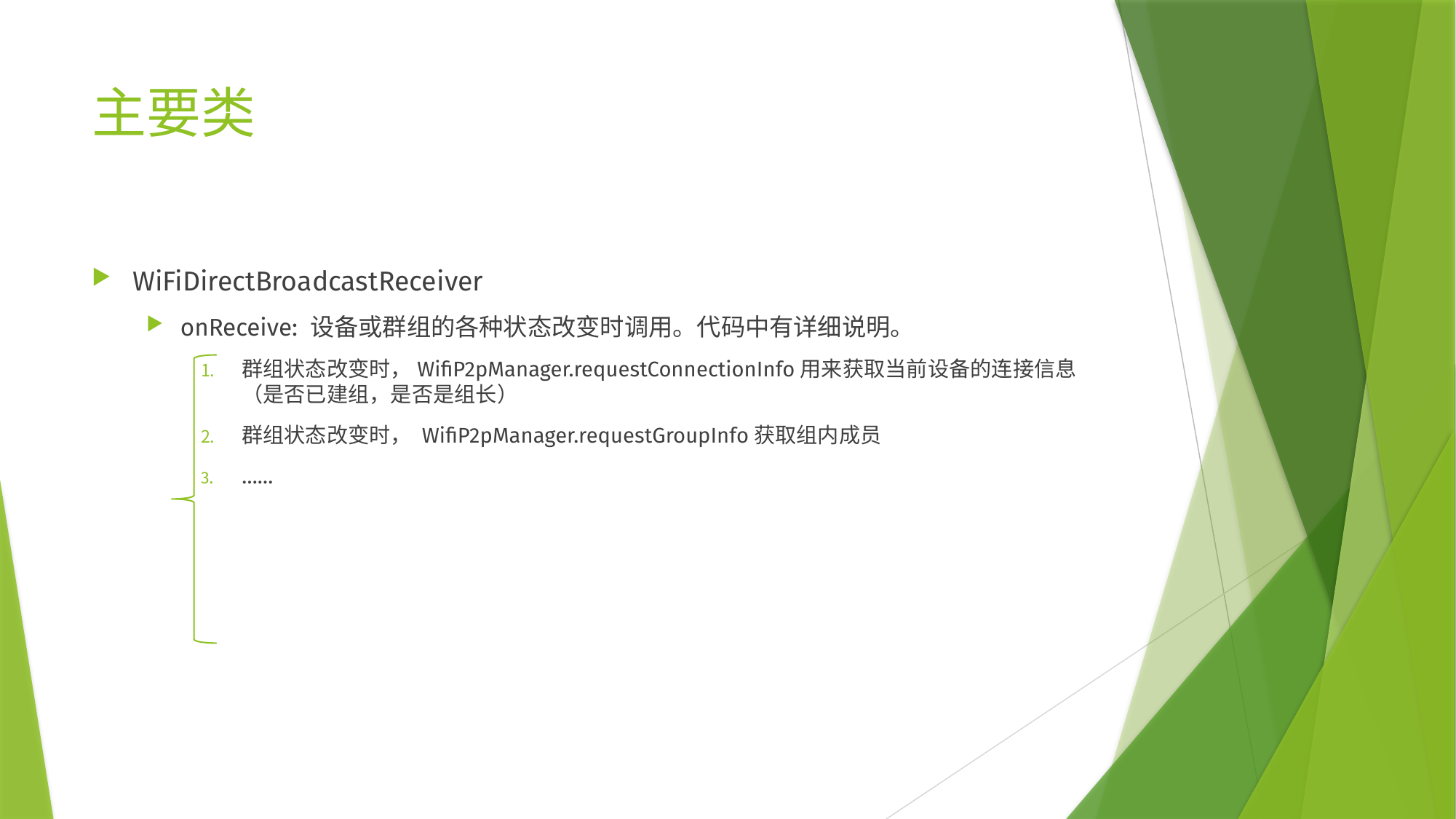

# 主要类
WiFiDirectBroadcastReceiver
onReceive: 设备或群组的各种状态改变时调用。代码中有详细说明。
群组状态改变时，WifiP2pManager.requestConnectionInfo用来获取当前设备的连接信息（是否已建组，是否是组长）
群组状态改变时， WifiP2pManager.requestGroupInfo获取组内成员
……